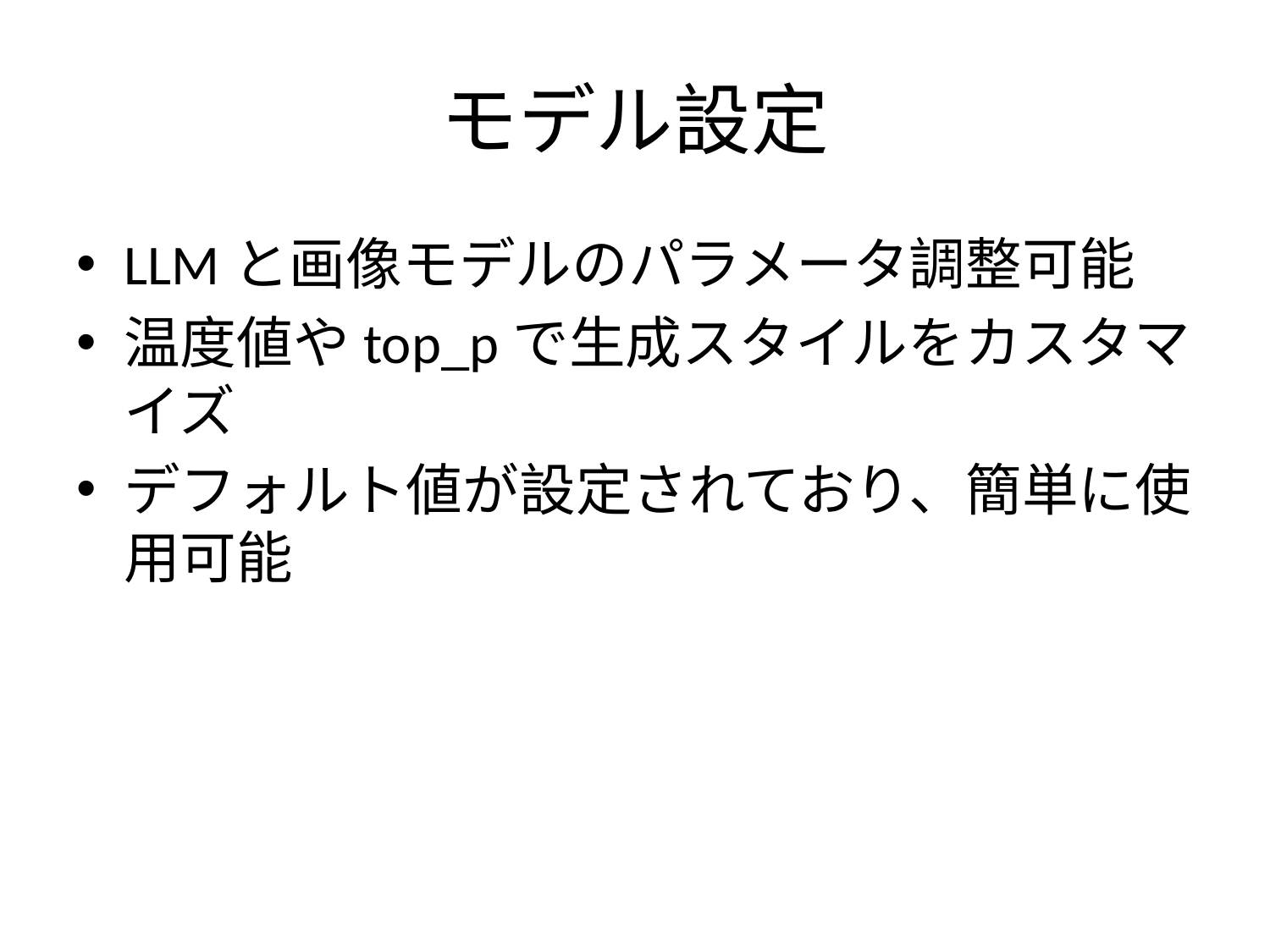

# モデル設定
LLMと画像モデルのパラメータ調整可能
温度値やtop_pで生成スタイルをカスタマイズ
デフォルト値が設定されており、簡単に使用可能